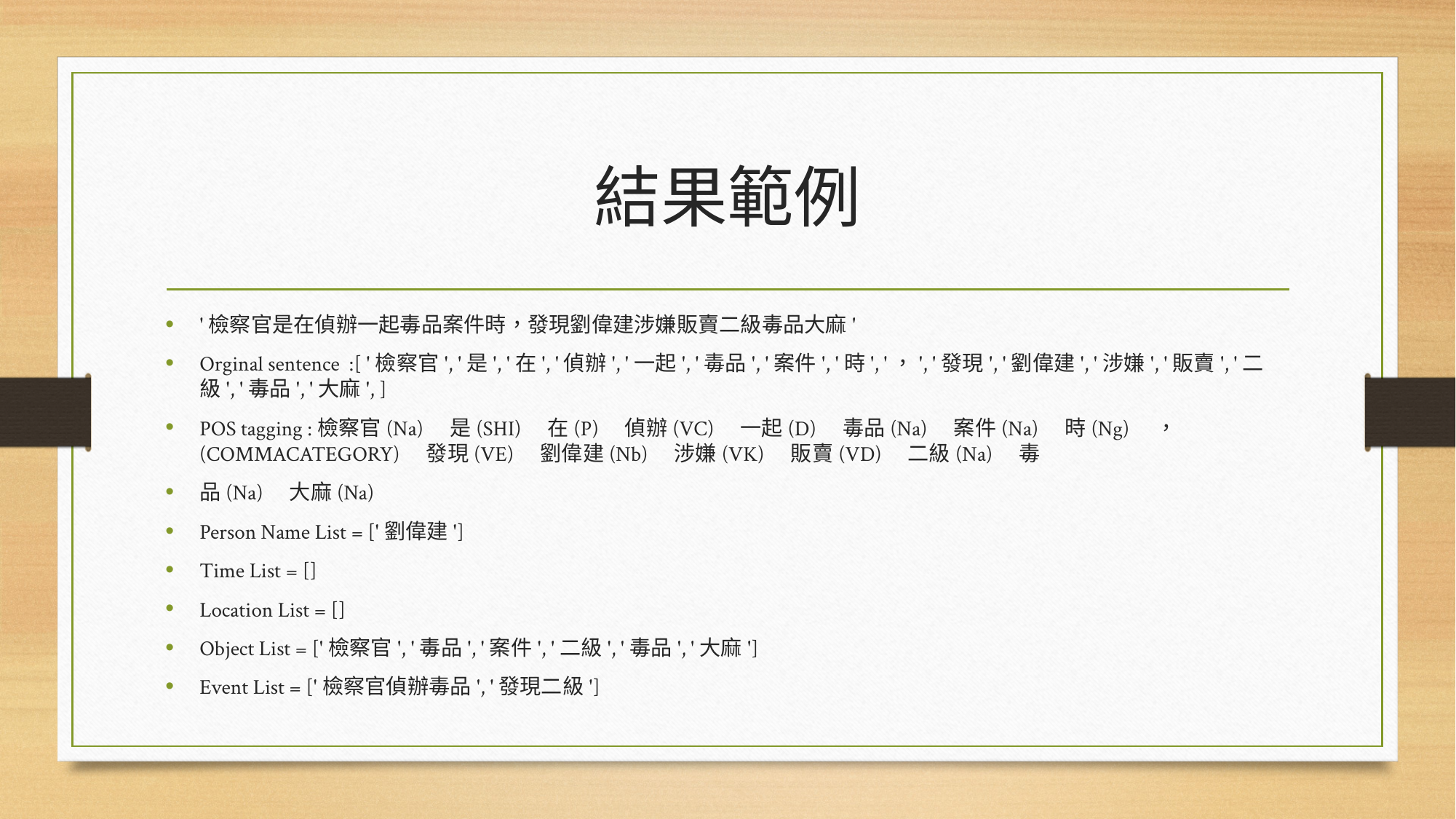

# 結果範例
'檢察官是在偵辦一起毒品案件時，發現劉偉建涉嫌販賣二級毒品大麻'
Orginal sentence  :[ '檢察官', '是', '在', '偵辦', '一起', '毒品', '案件', '時', '，', '發現', '劉偉建', '涉嫌', '販賣', '二級', '毒品', '大麻', ]
POS tagging :檢察官(Na)　是(SHI)　在(P)　偵辦(VC)　一起(D)　毒品(Na)　案件(Na)　時(Ng)　，(COMMACATEGORY)　發現(VE)　劉偉建(Nb)　涉嫌(VK)　販賣(VD)　二級(Na)　毒
品(Na)　大麻(Na)
Person Name List = ['劉偉建']
Time List = []
Location List = []
Object List = ['檢察官', '毒品', '案件', '二級', '毒品', '大麻']
Event List = ['檢察官偵辦毒品', '發現二級']